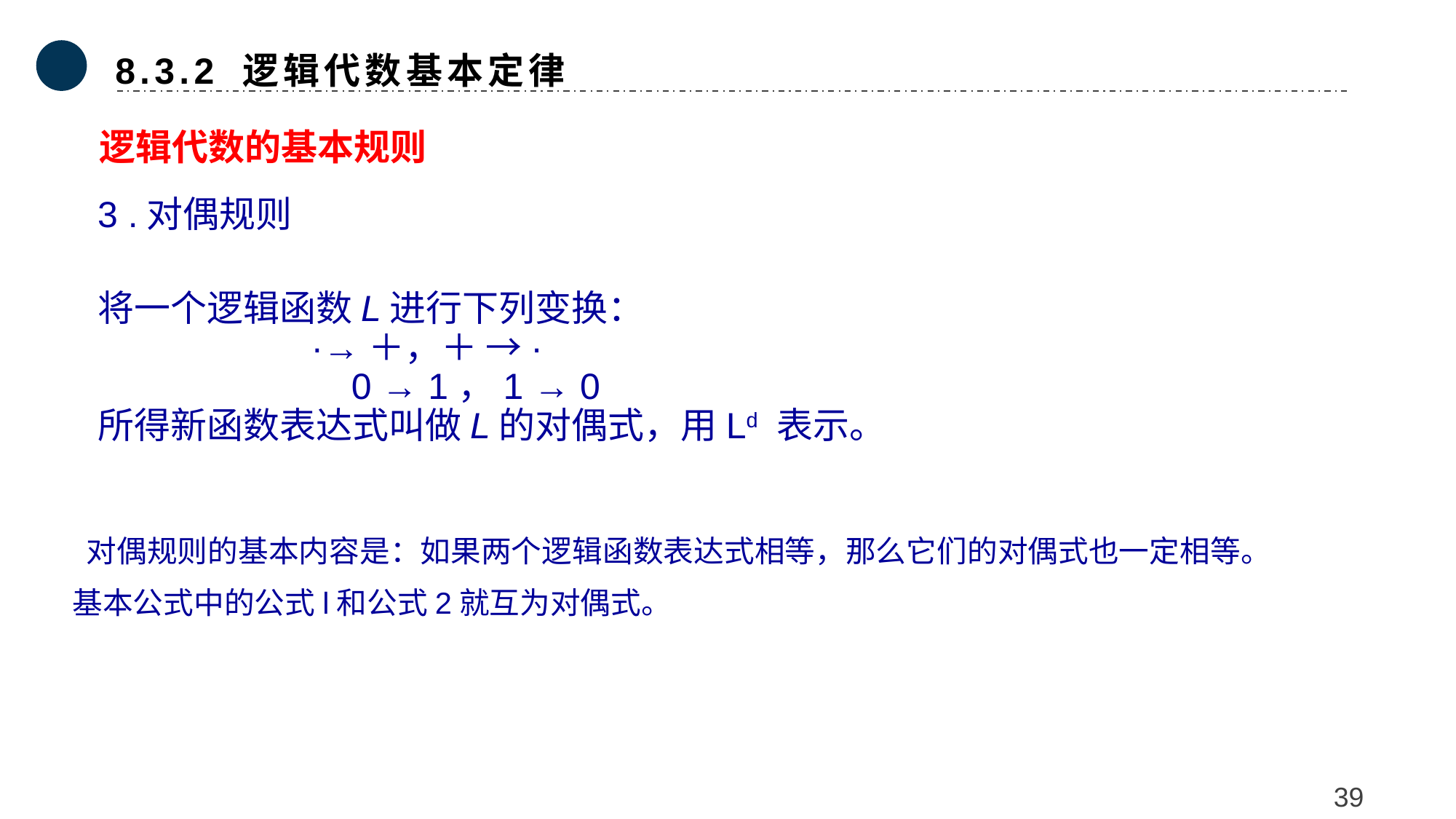

8.3.2 逻辑代数基本定律

逻辑代数的基本规则
3 .对偶规则
将一个逻辑函数L进行下列变换：
                         ·→＋，＋ →·
                         0 → 1，1 → 0
所得新函数表达式叫做L的对偶式，用Ld 表示。
 对偶规则的基本内容是：如果两个逻辑函数表达式相等，那么它们的对偶式也一定相等。
基本公式中的公式l和公式2就互为对偶式。